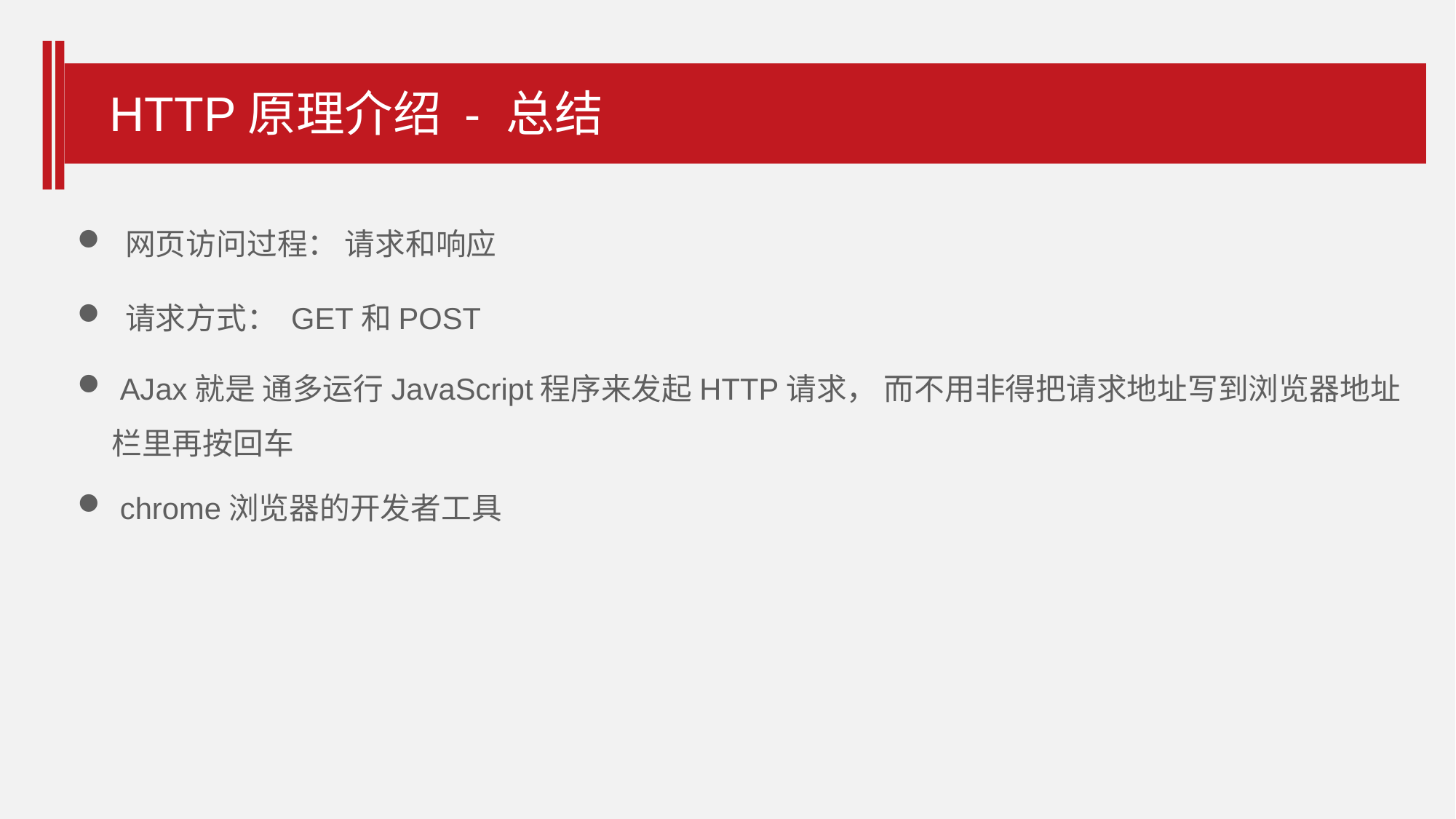

HTTP原理介绍 - 总结
 网页访问过程： 请求和响应
 请求方式： GET和POST
 AJax就是 通多运行JavaScript程序来发起HTTP请求， 而不用非得把请求地址写到浏览器地址栏里再按回车
 chrome浏览器的开发者工具